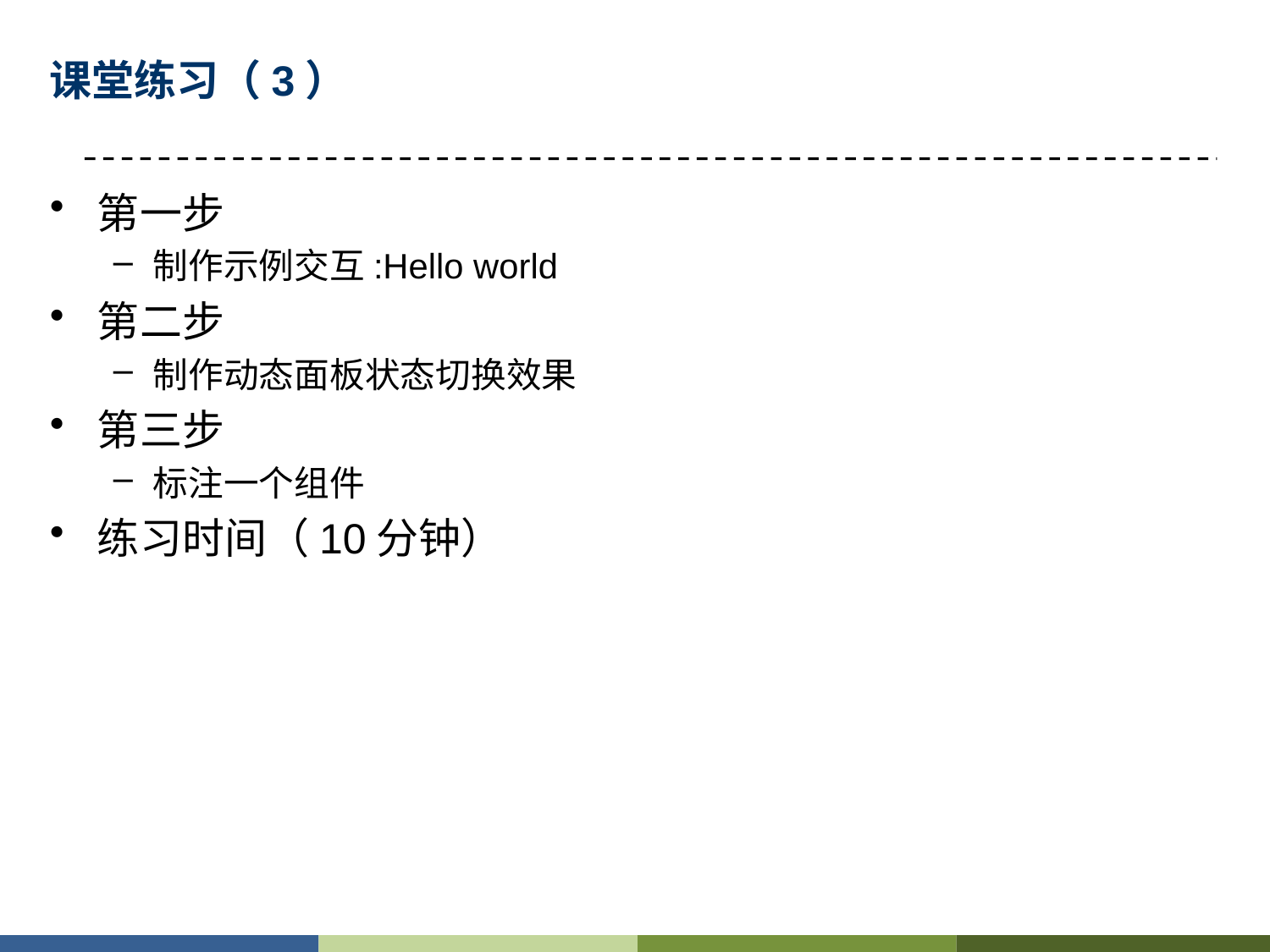

# 课堂练习（3）
第一步
制作示例交互:Hello world
第二步
制作动态面板状态切换效果
第三步
标注一个组件
练习时间（10分钟）